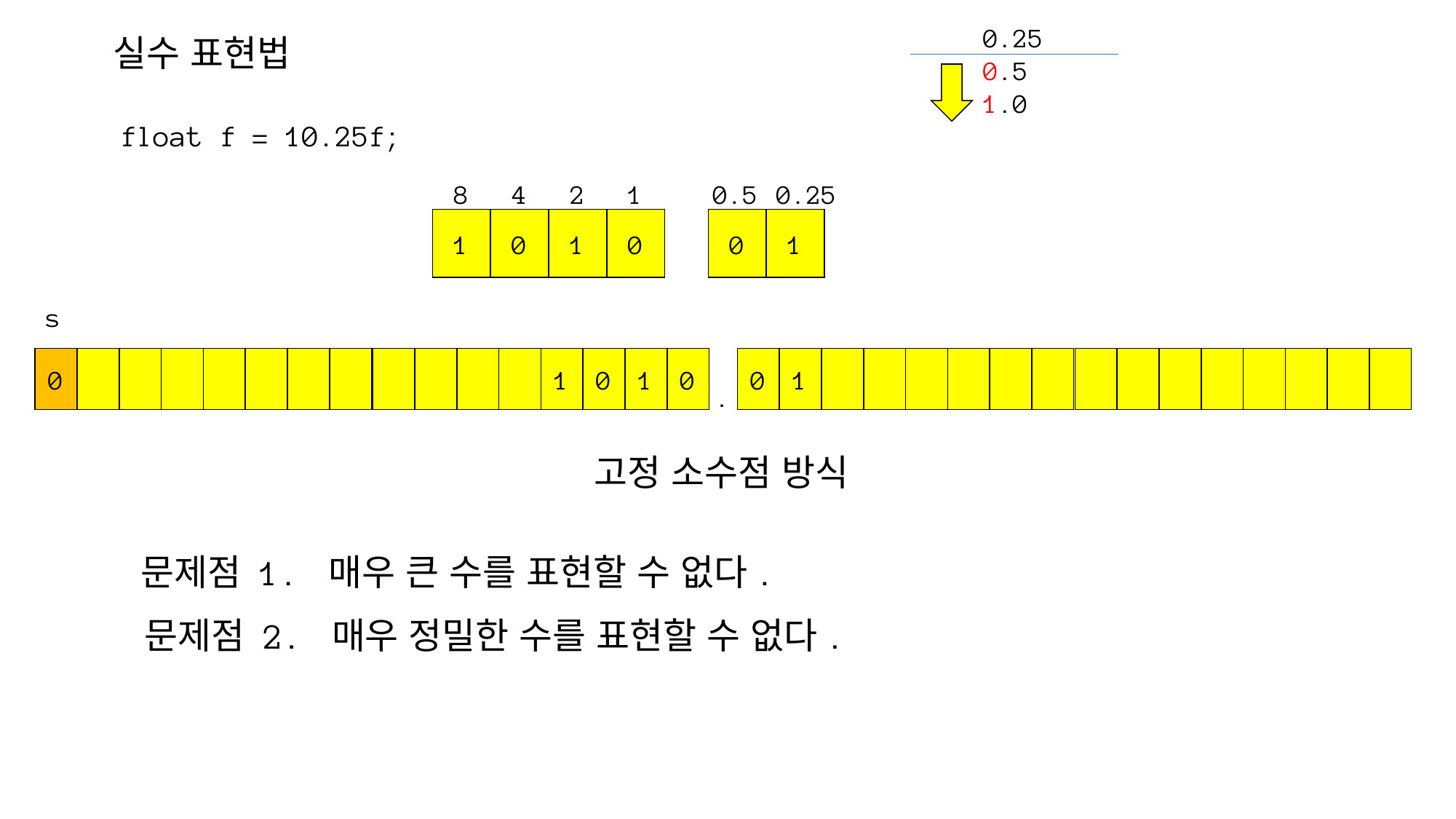

0.25
0.5
1.0
실수 표현법

float f = 10.25f;
0.25
0.5
8
4
2
1
1
0
1
0
0
1
s
0

1
0
1
0
0
1

.
고정 소수점 방식
문제점 1. 매우 큰 수를 표현할 수 없다.
문제점 2. 매우 정밀한 수를 표현할 수 없다.